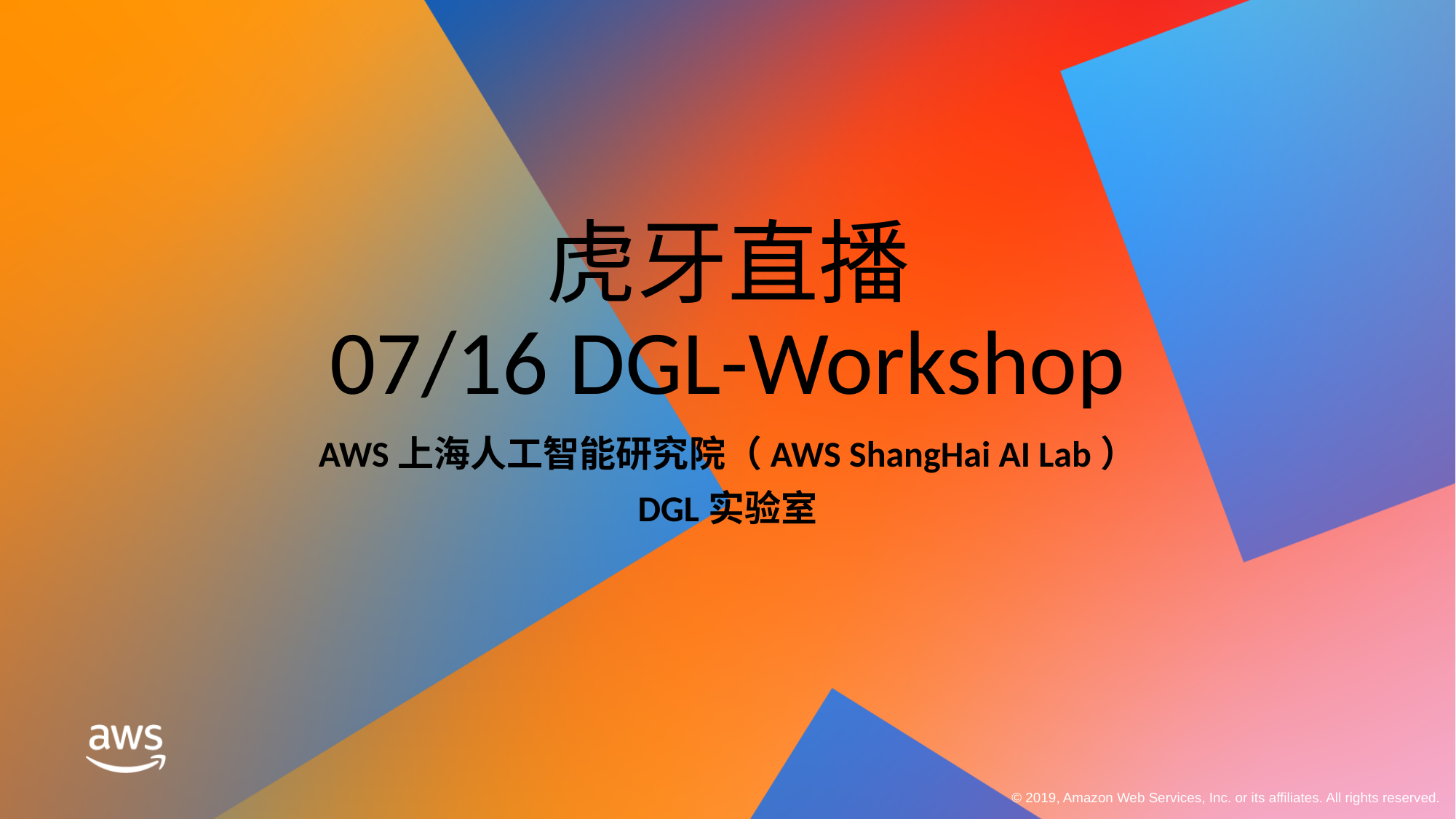

# 虎牙直播 07/16 DGL-Workshop
AWS上海人工智能研究院（AWS ShangHai AI Lab）
DGL实验室